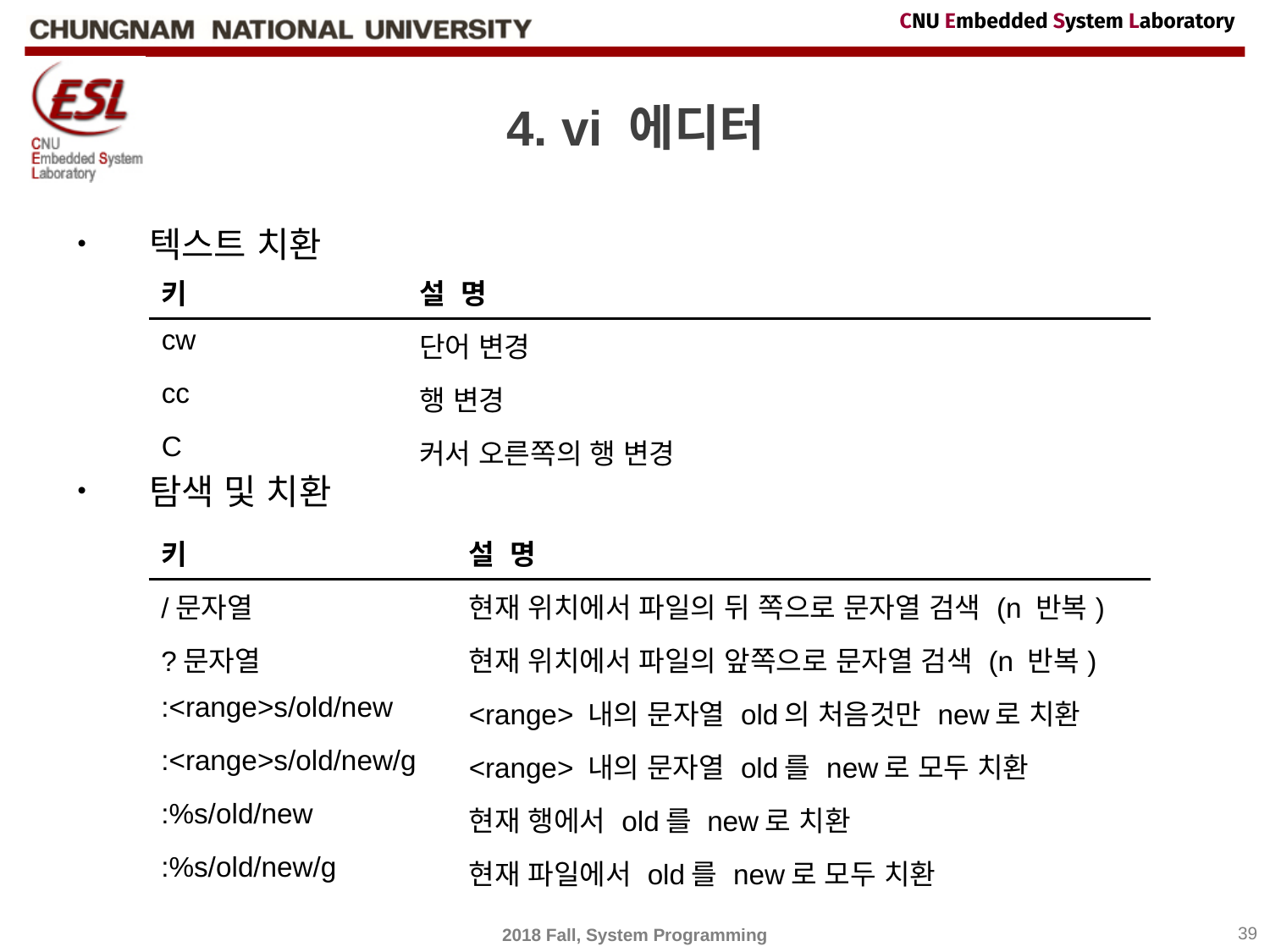

# 4. vi 에디터
텍스트 치환

탐색 및 치환

| 키 | 설 명 |
| --- | --- |
| cw | 단어 변경 |
| cc | 행 변경 |
| C | 커서 오른쪽의 행 변경 |
| 키 | 설 명 |
| --- | --- |
| /문자열 | 현재 위치에서 파일의 뒤 쪽으로 문자열 검색 (n 반복) |
| ?문자열 | 현재 위치에서 파일의 앞쪽으로 문자열 검색 (n 반복) |
| :<range>s/old/new | <range> 내의 문자열 old의 처음것만 new로 치환 |
| :<range>s/old/new/g | <range> 내의 문자열 old를 new로 모두 치환 |
| :%s/old/new | 현재 행에서 old를 new로 치환 |
| :%s/old/new/g | 현재 파일에서 old를 new로 모두 치환 |
2018 Fall, System Programming
39